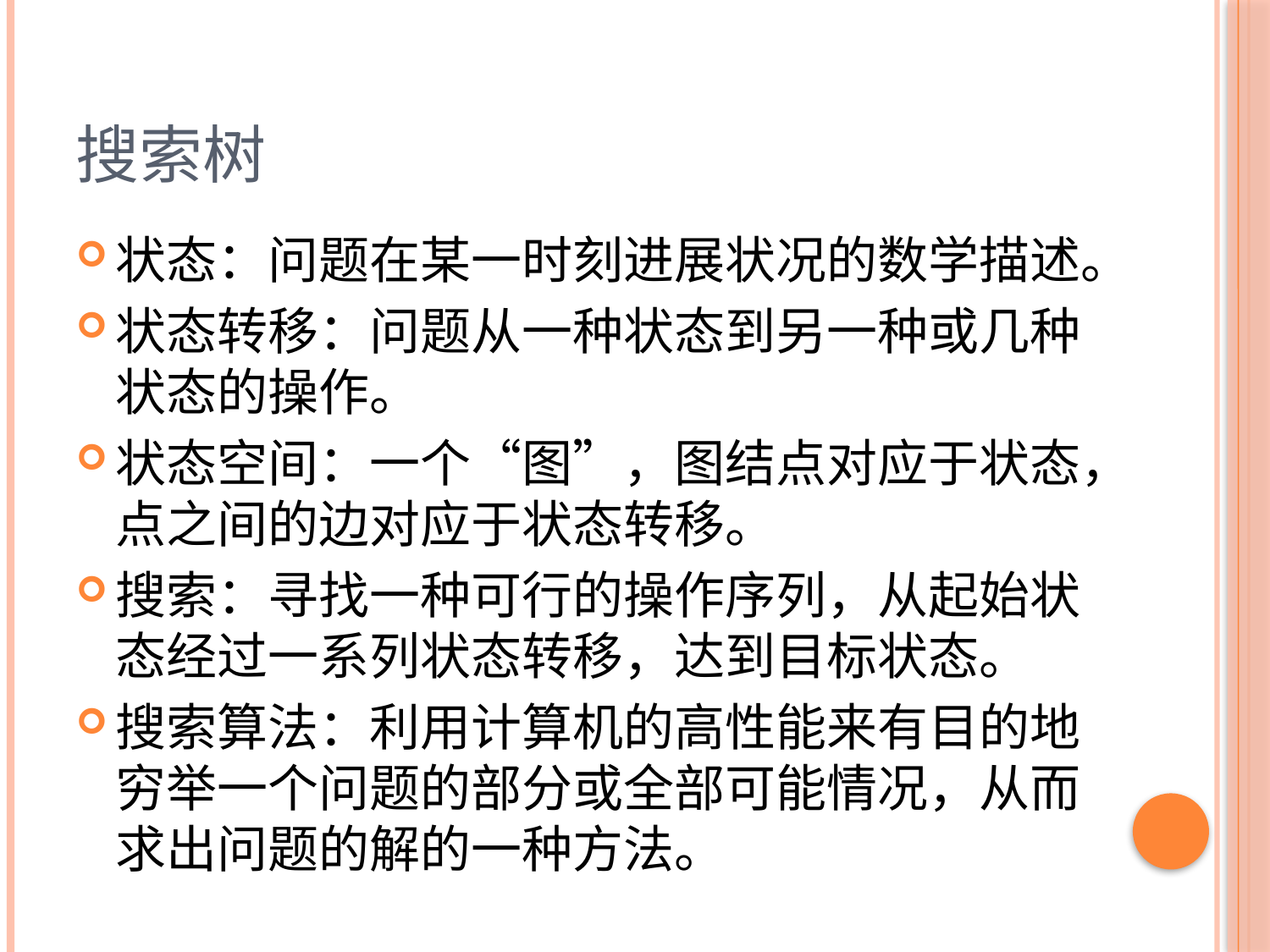

# 搜索树
状态：问题在某一时刻进展状况的数学描述。
状态转移：问题从一种状态到另一种或几种状态的操作。
状态空间：一个“图”，图结点对应于状态，点之间的边对应于状态转移。
搜索：寻找一种可行的操作序列，从起始状态经过一系列状态转移，达到目标状态。
搜索算法：利用计算机的高性能来有目的地穷举一个问题的部分或全部可能情况，从而求出问题的解的一种方法。